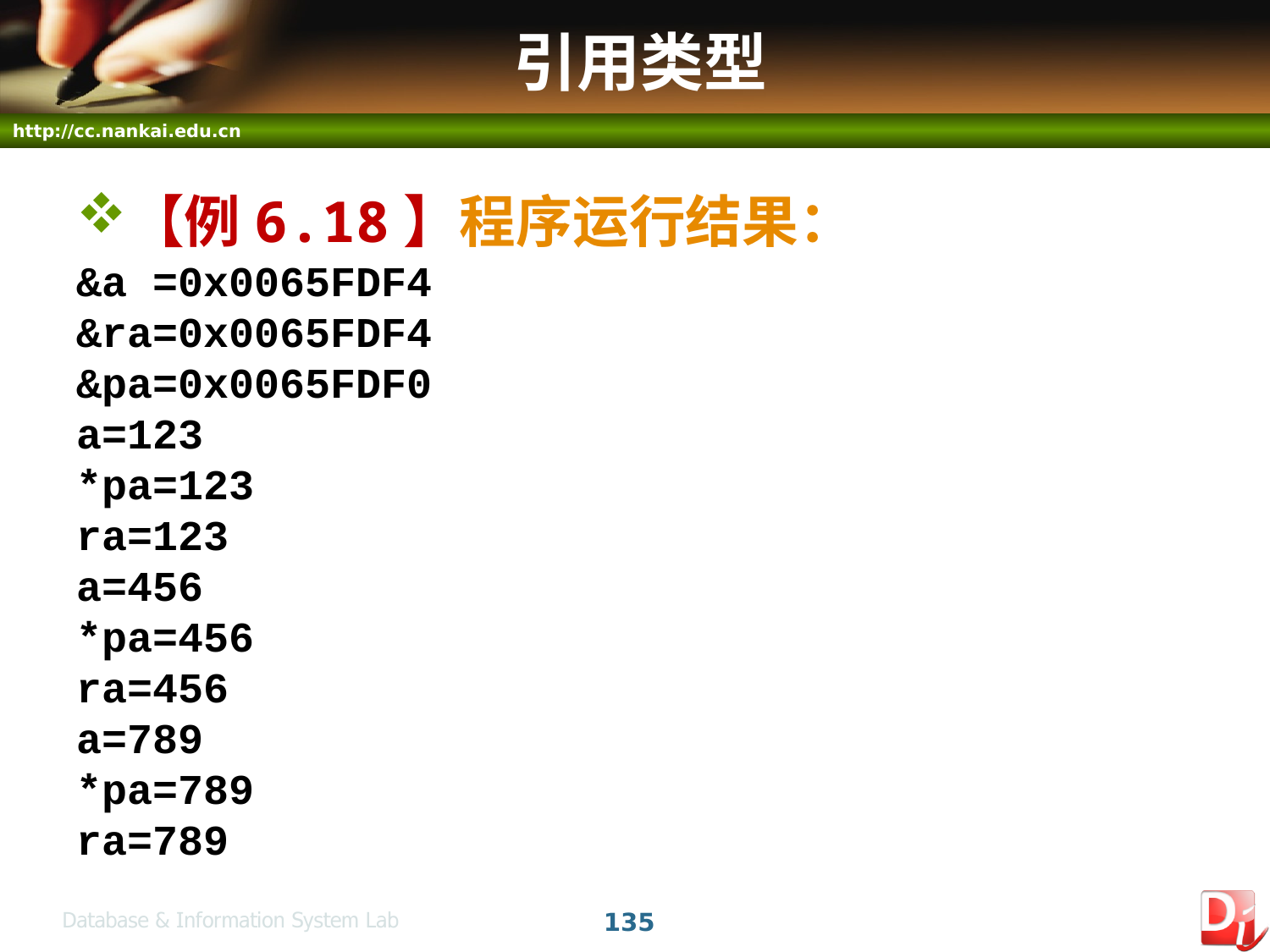

# 引用类型
【例6.18】程序运行结果：
&a =0x0065FDF4
&ra=0x0065FDF4
&pa=0x0065FDF0
a=123
*pa=123
ra=123
a=456
*pa=456
ra=456
a=789
*pa=789
ra=789
135
Database & Information System Lab